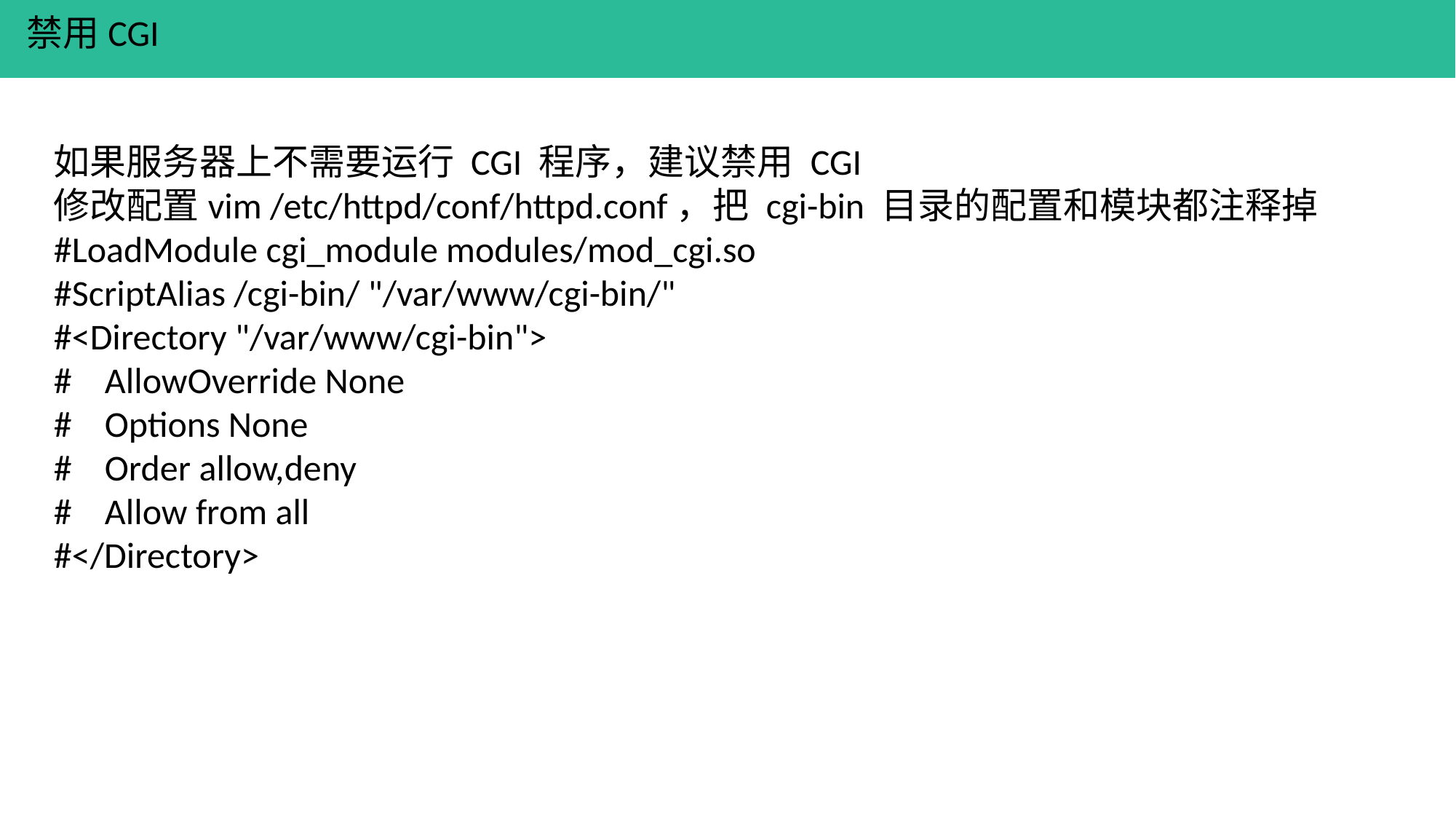

禁用CGI
如果服务器上不需要运行 CGI 程序，建议禁用 CGI
修改配置vim /etc/httpd/conf/httpd.conf，把 cgi-bin 目录的配置和模块都注释掉
#LoadModule cgi_module modules/mod_cgi.so
#ScriptAlias /cgi-bin/ "/var/www/cgi-bin/"
#<Directory "/var/www/cgi-bin">
#    AllowOverride None
#    Options None
#    Order allow,deny
#    Allow from all
#</Directory>